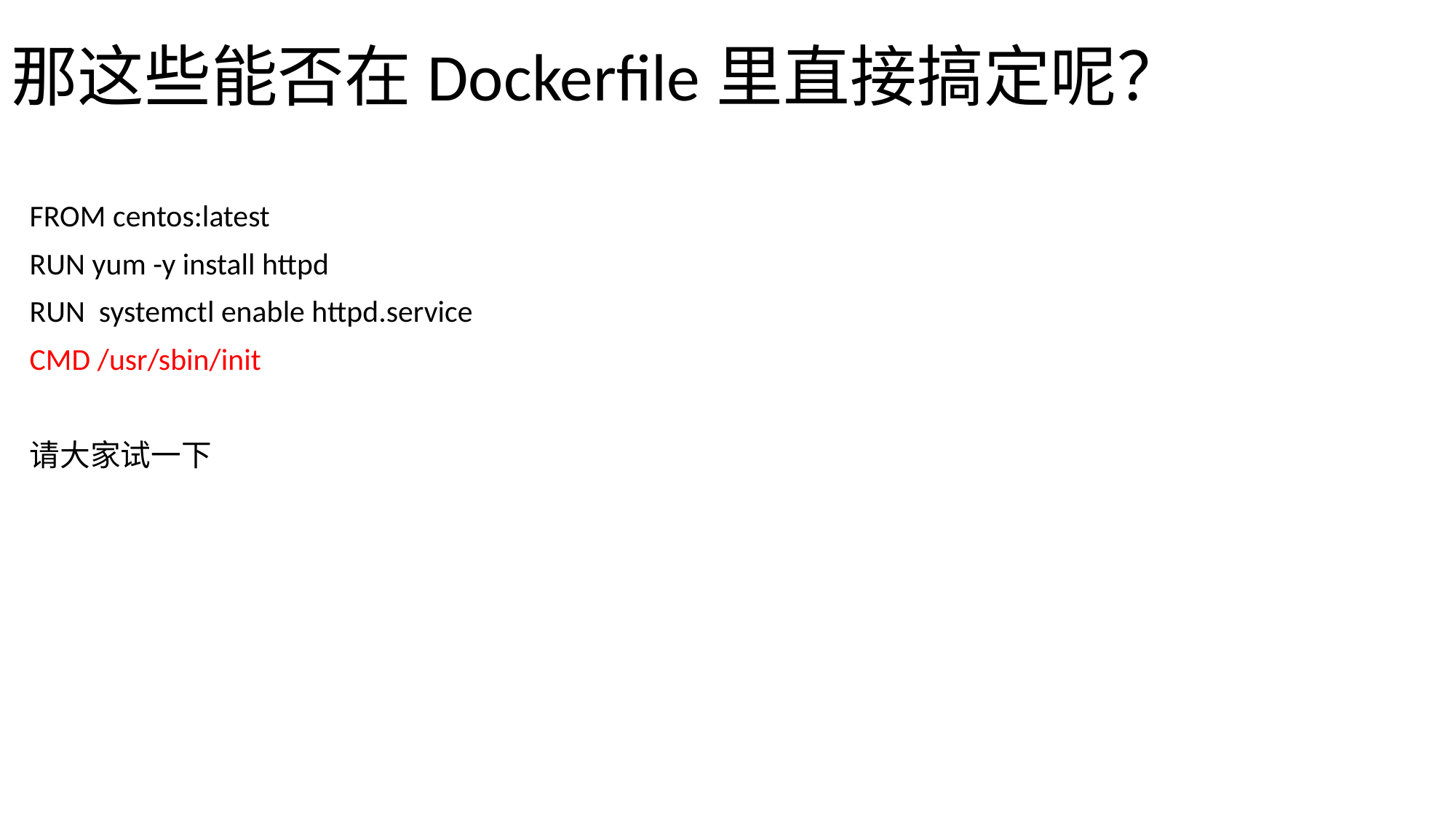

# 那这些能否在Dockerfile里直接搞定呢？
FROM centos:latest
RUN yum -y install httpd
RUN  systemctl enable httpd.service
CMD /usr/sbin/init

请大家试一下